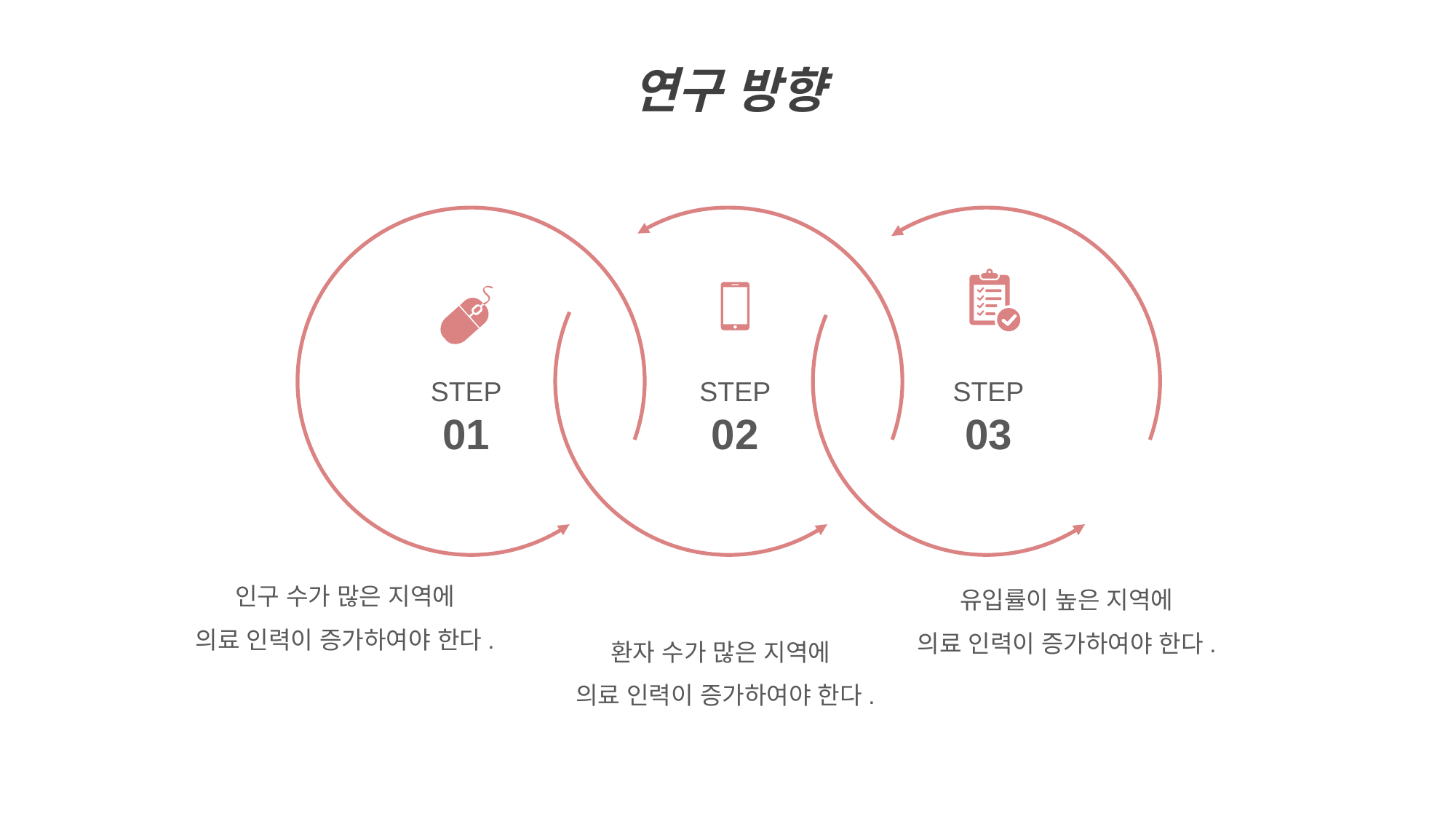

연구 방향

STEP
01
STEP
02
STEP
03
인구 수가 많은 지역에
의료 인력이 증가하여야 한다.
유입률이 높은 지역에
의료 인력이 증가하여야 한다.
환자 수가 많은 지역에
의료 인력이 증가하여야 한다.